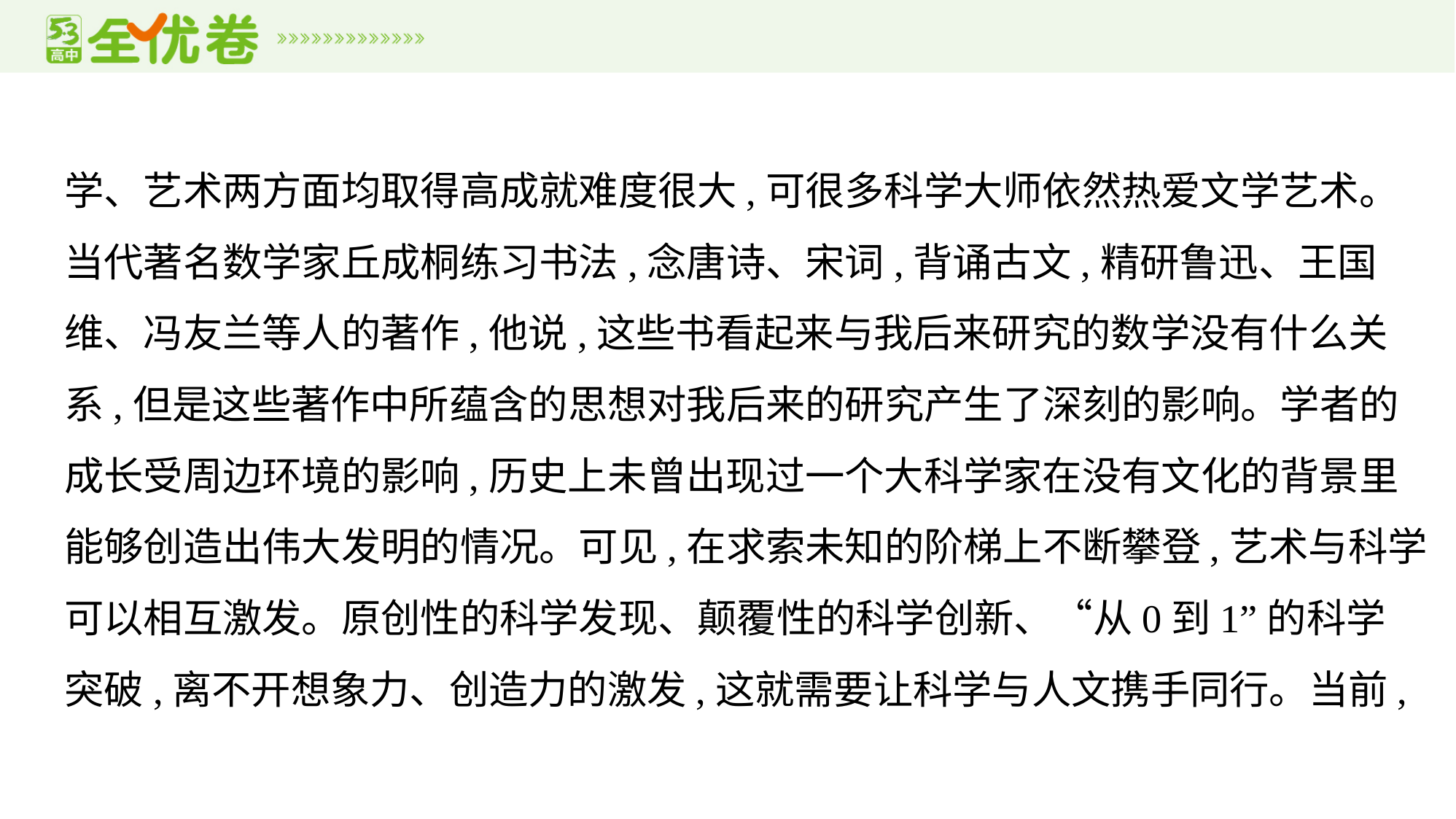

学、艺术两方面均取得高成就难度很大,可很多科学大师依然热爱文学艺术。
当代著名数学家丘成桐练习书法,念唐诗、宋词,背诵古文,精研鲁迅、王国
维、冯友兰等人的著作,他说,这些书看起来与我后来研究的数学没有什么关
系,但是这些著作中所蕴含的思想对我后来的研究产生了深刻的影响。学者的
成长受周边环境的影响,历史上未曾出现过一个大科学家在没有文化的背景里
能够创造出伟大发明的情况。可见,在求索未知的阶梯上不断攀登,艺术与科学
可以相互激发。原创性的科学发现、颠覆性的科学创新、“从0到1”的科学
突破,离不开想象力、创造力的激发,这就需要让科学与人文携手同行。当前,